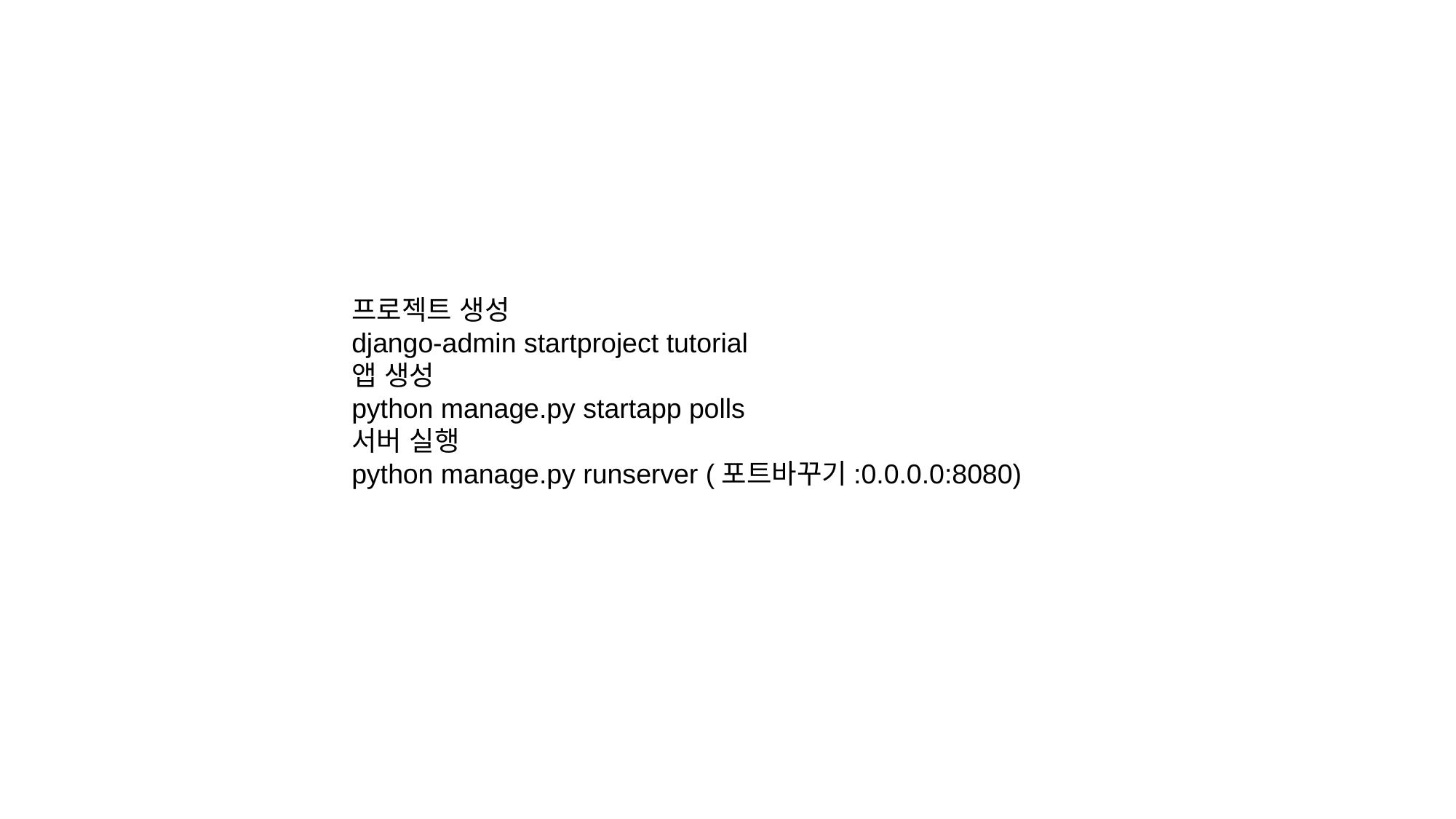

프로젝트 생성
django-admin startproject tutorial
앱 생성
python manage.py startapp polls
서버 실행
python manage.py runserver (포트바꾸기:0.0.0.0:8080)